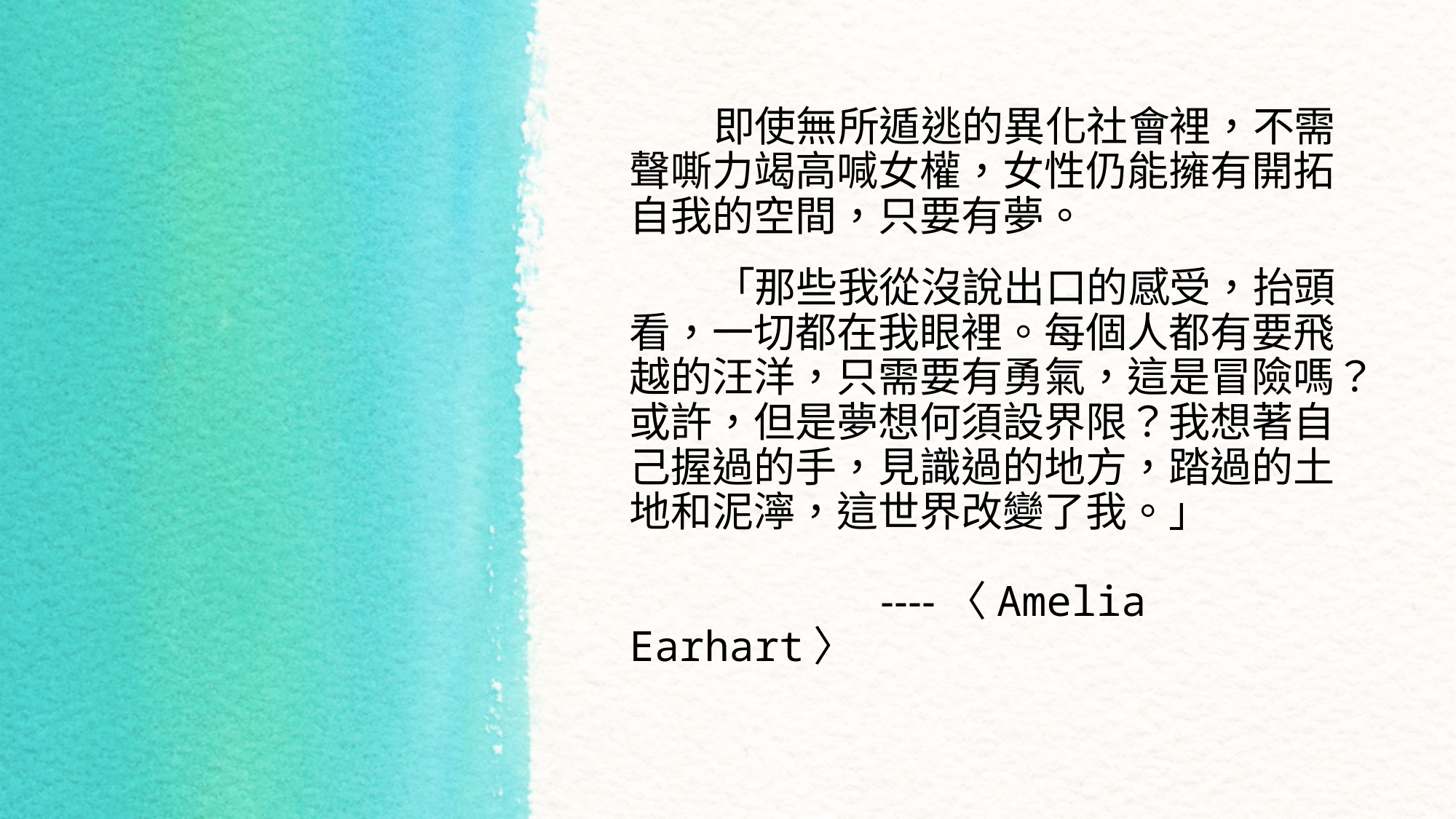

即使無所遁逃的異化社會裡，不需聲嘶力竭高喊女權，女性仍能擁有開拓自我的空間，只要有夢。
        「那些我從沒說出口的感受，抬頭看，一切都在我眼裡。每個人都有要飛越的汪洋，只需要有勇氣，這是冒險嗎？或許，但是夢想何須設界限？我想著自己握過的手，見識過的地方，踏過的土地和泥濘，這世界改變了我。」
                          ----〈Amelia Earhart〉
#